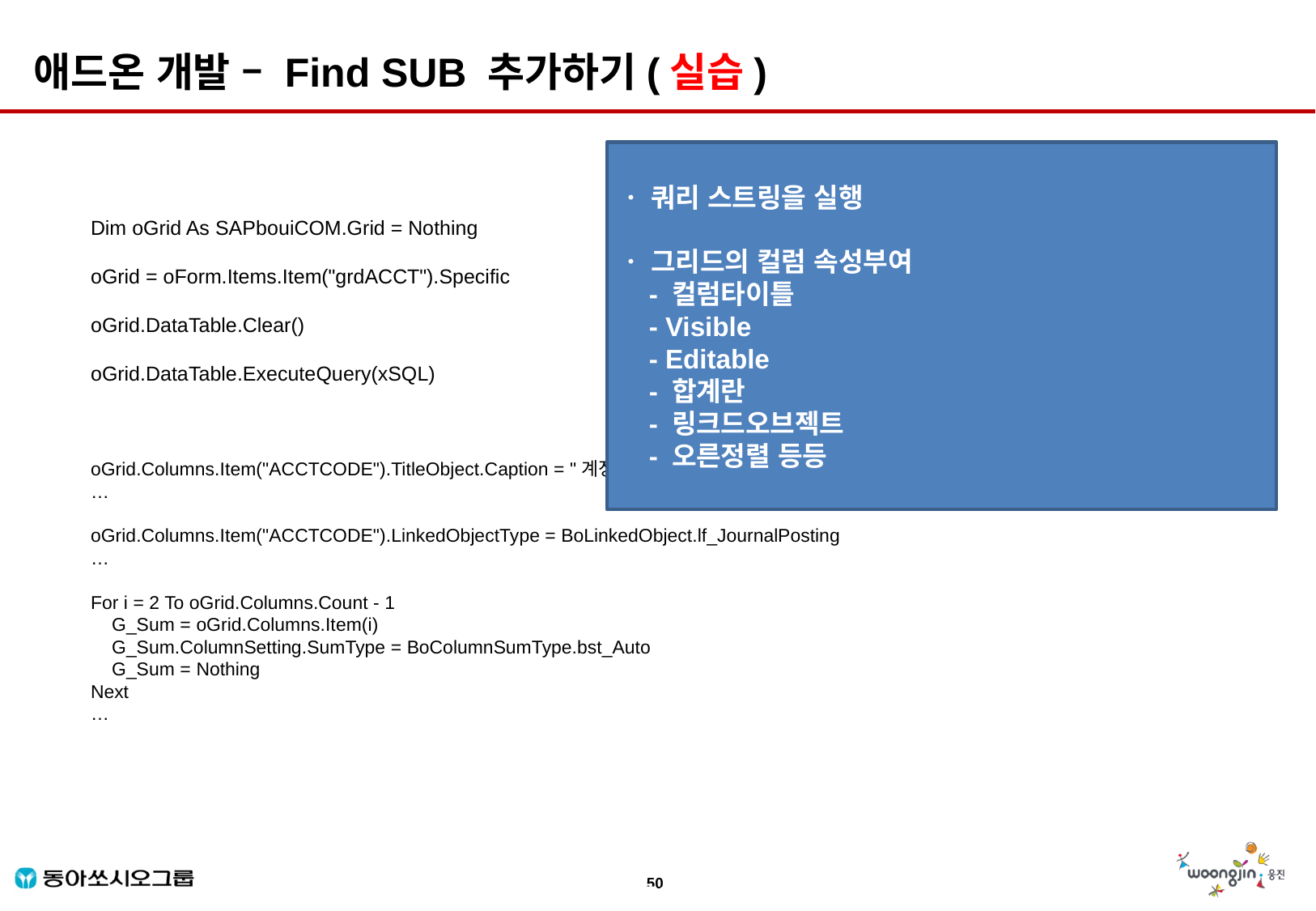

애드온 개발 – Find SUB 추가하기(실습)

ㆍ 쿼리 스트링을 실행

ㆍ 그리드의 컬럼 속성부여
    - 컬럼타이틀
    - Visible
    - Editable
    - 합계란
    - 링크드오브젝트
    - 오른정렬 등등

Dim oGrid As SAPbouiCOM.Grid = Nothing

oGrid = oForm.Items.Item("grdACCT").Specific

oGrid.DataTable.Clear()

oGrid.DataTable.ExecuteQuery(xSQL)

oGrid.Columns.Item("ACCTCODE").TitleObject.Caption = "계정코드“
…

oGrid.Columns.Item("ACCTCODE").LinkedObjectType = BoLinkedObject.lf_JournalPosting
…

For i = 2 To oGrid.Columns.Count - 1
    G_Sum = oGrid.Columns.Item(i)
    G_Sum.ColumnSetting.SumType = BoColumnSumType.bst_Auto
    G_Sum = Nothing
Next").LinkedO
…
= BoLinkedObject.lf_JournalPosting